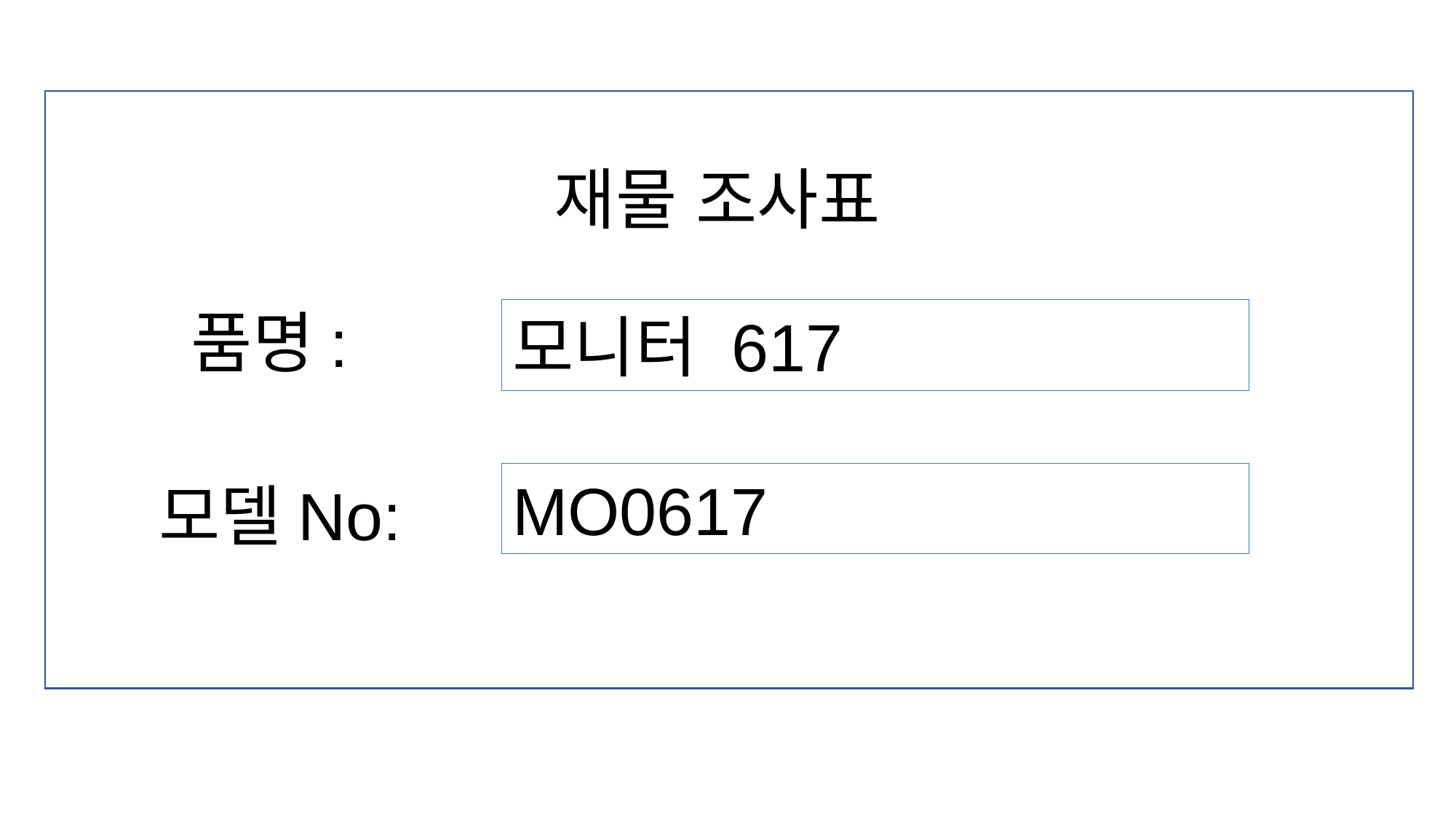

재물 조사표
품명:
모니터 617
MO0617
모델No: